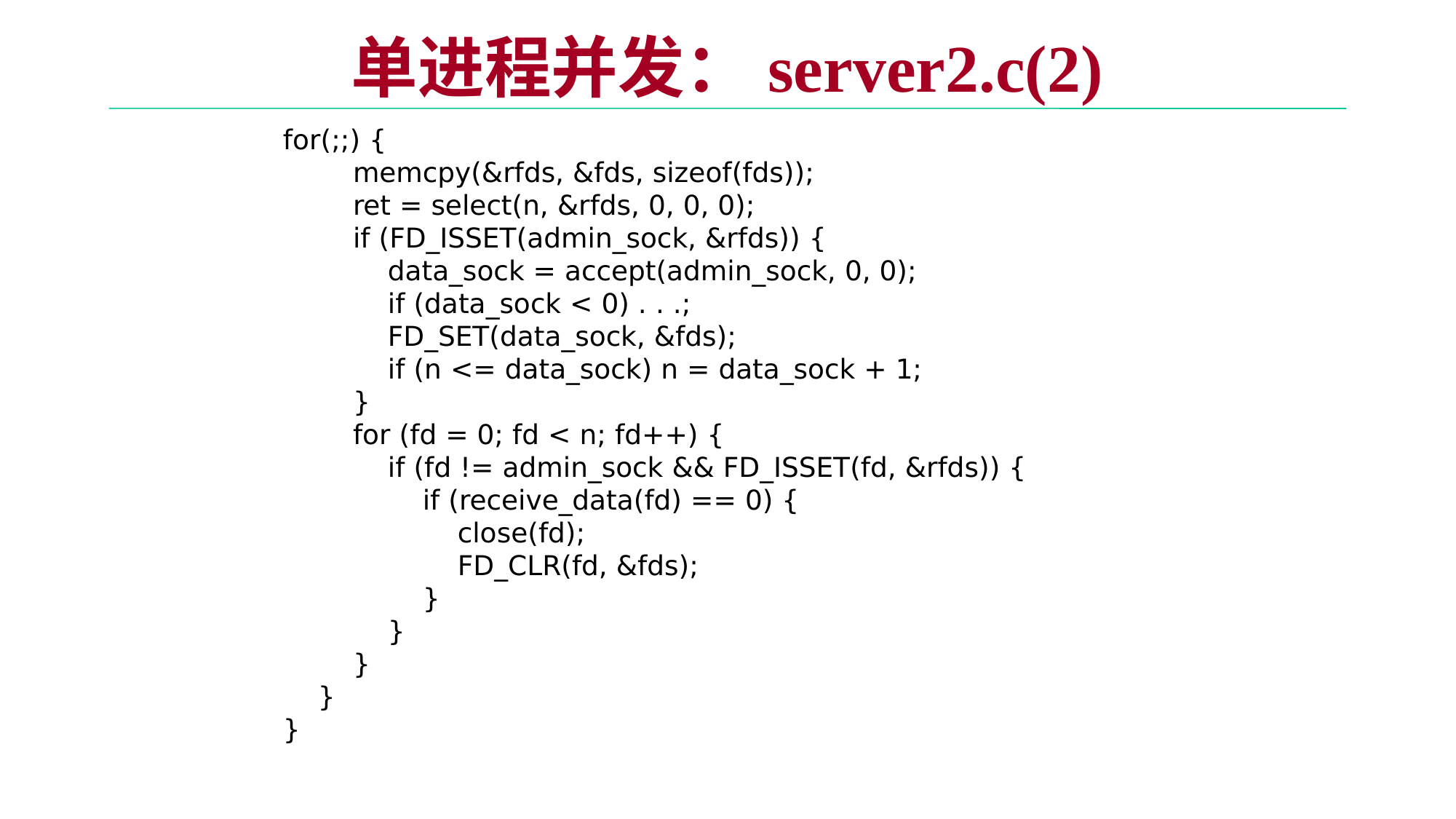

# 单进程并发：server2.c(2)
for(;;) {
        memcpy(&rfds, &fds, sizeof(fds));
        ret = select(n, &rfds, 0, 0, 0);
        if (FD_ISSET(admin_sock, &rfds)) {
            data_sock = accept(admin_sock, 0, 0);
            if (data_sock < 0) . . .;
            FD_SET(data_sock, &fds);
            if (n <= data_sock) n = data_sock + 1;
        }
        for (fd = 0; fd < n; fd++) {
            if (fd != admin_sock && FD_ISSET(fd, &rfds)) {
                if (receive_data(fd) == 0) {
                    close(fd);
                    FD_CLR(fd, &fds);
                }
            }
        }
    }
}